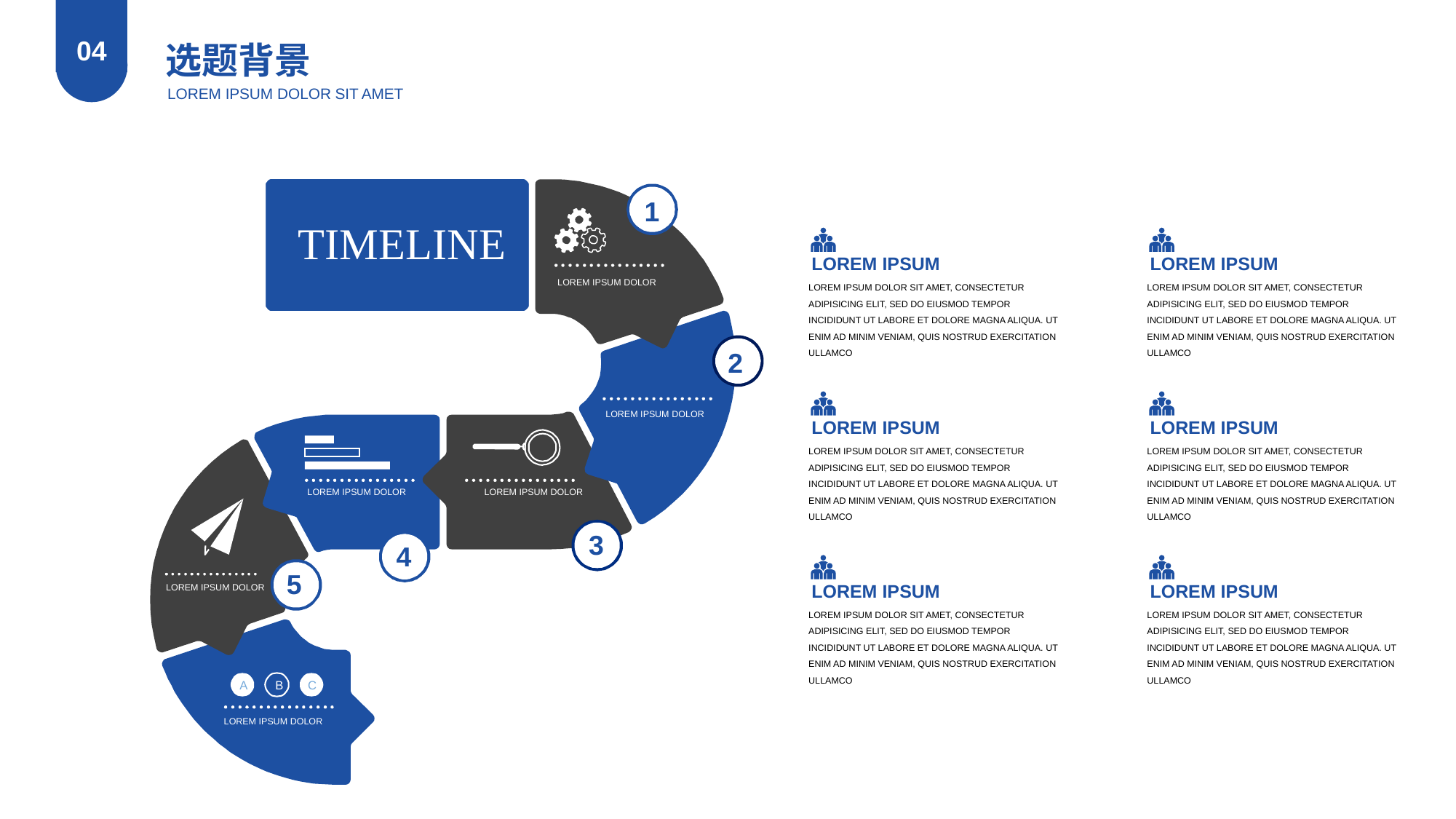

04
选题背景
LOREM IPSUM DOLOR SIT AMET

1
TIMELINE

TIMELINE

LOREM IPSUM
LOREM IPSUM

LOREM IPSUM DOLOR SIT AMET, CONSECTETUR ADIPISICING ELIT, SED DO EIUSMOD TEMPOR INCIDIDUNT UT LABORE ET DOLORE MAGNA ALIQUA. UT ENIM AD MINIM VENIAM, QUIS NOSTRUD EXERCITATION ULLAMCO
LOREM IPSUM DOLOR SIT AMET, CONSECTETUR ADIPISICING ELIT, SED DO EIUSMOD TEMPOR INCIDIDUNT UT LABORE ET DOLORE MAGNA ALIQUA. UT ENIM AD MINIM VENIAM, QUIS NOSTRUD EXERCITATION ULLAMCO
LOREM IPSUM DOLOR

2

LOREM IPSUM DOLOR
LOREM IPSUM
LOREM IPSUM

LOREM IPSUM DOLOR SIT AMET, CONSECTETUR ADIPISICING ELIT, SED DO EIUSMOD TEMPOR INCIDIDUNT UT LABORE ET DOLORE MAGNA ALIQUA. UT ENIM AD MINIM VENIAM, QUIS NOSTRUD EXERCITATION ULLAMCO
LOREM IPSUM DOLOR SIT AMET, CONSECTETUR ADIPISICING ELIT, SED DO EIUSMOD TEMPOR INCIDIDUNT UT LABORE ET DOLORE MAGNA ALIQUA. UT ENIM AD MINIM VENIAM, QUIS NOSTRUD EXERCITATION ULLAMCO

LOREM IPSUM DOLOR
LOREM IPSUM DOLOR

3

4

5

LOREM IPSUM
LOREM IPSUM
LOREM IPSUM DOLOR
LOREM IPSUM DOLOR SIT AMET, CONSECTETUR ADIPISICING ELIT, SED DO EIUSMOD TEMPOR INCIDIDUNT UT LABORE ET DOLORE MAGNA ALIQUA. UT ENIM AD MINIM VENIAM, QUIS NOSTRUD EXERCITATION ULLAMCO
LOREM IPSUM DOLOR SIT AMET, CONSECTETUR ADIPISICING ELIT, SED DO EIUSMOD TEMPOR INCIDIDUNT UT LABORE ET DOLORE MAGNA ALIQUA. UT ENIM AD MINIM VENIAM, QUIS NOSTRUD EXERCITATION ULLAMCO

A
B
C

LOREM IPSUM DOLOR